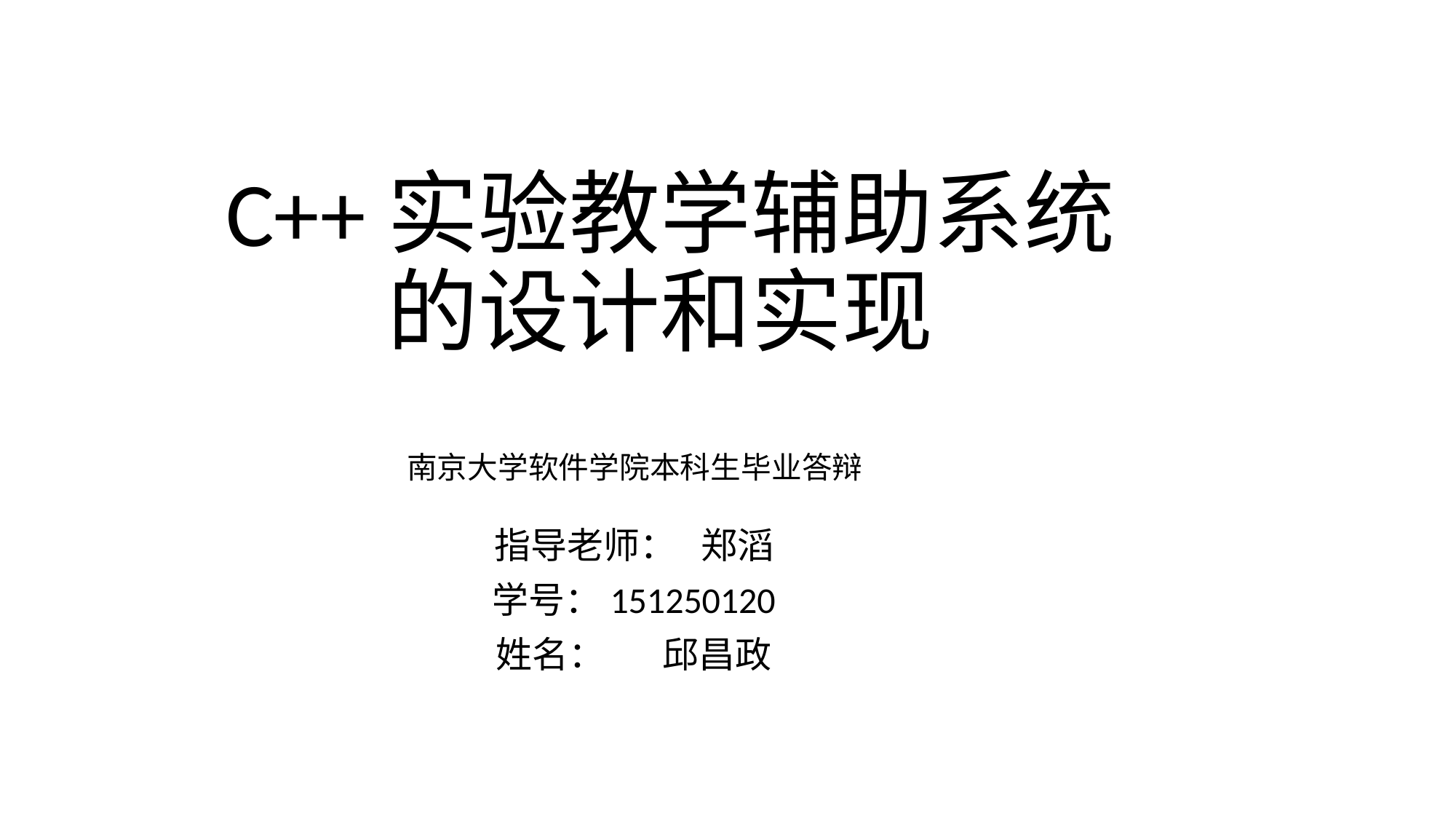

# C++实验教学辅助系统的设计和实现
南京大学软件学院本科生毕业答辩
指导老师：   郑滔
学号：151250120
姓名：       邱昌政